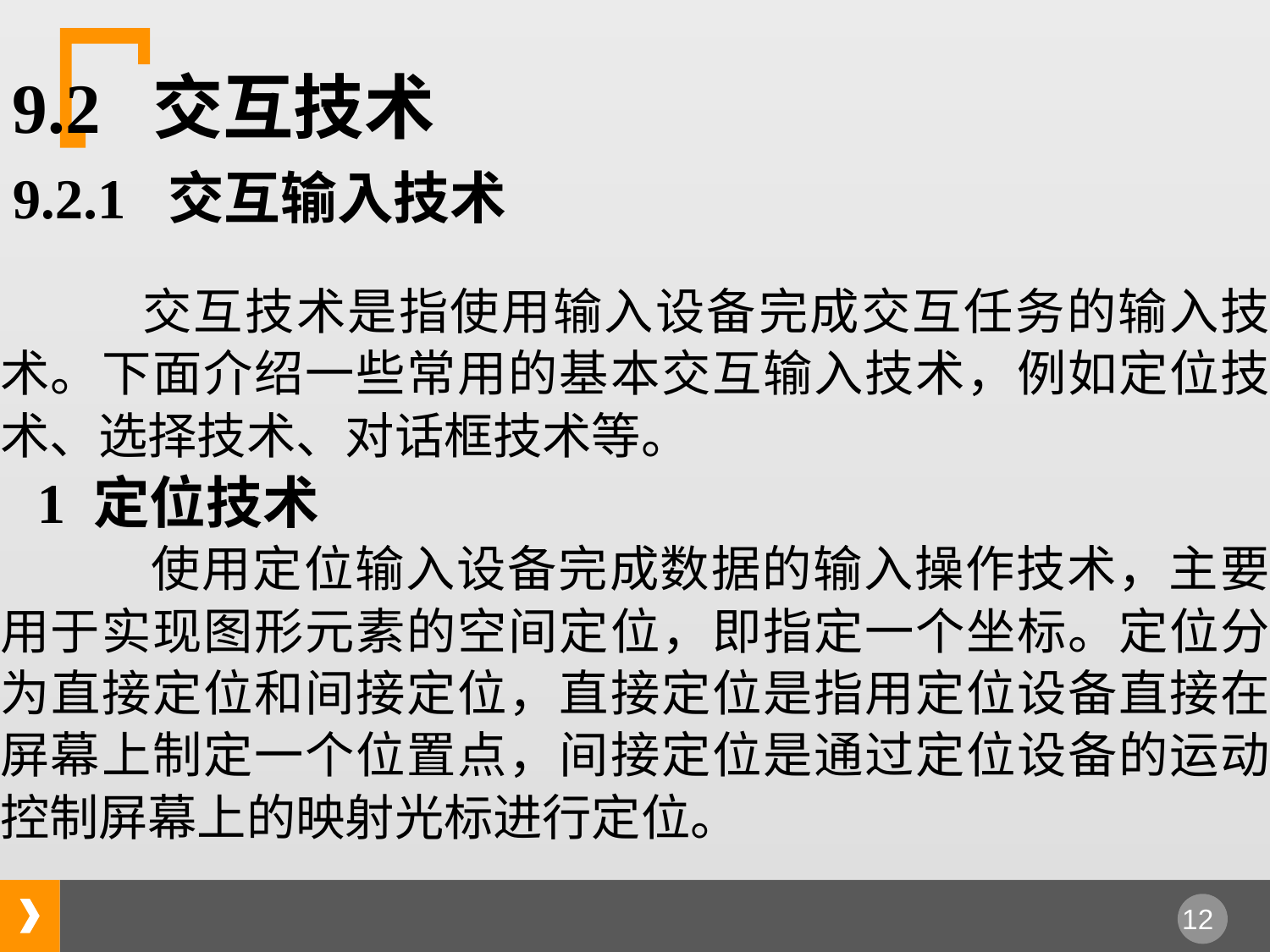

9.2  交互技术
9.2.1  交互输入技术
       交互技术是指使用输入设备完成交互任务的输入技术。下面介绍一些常用的基本交互输入技术，例如定位技术、选择技术、对话框技术等。
1 定位技术
        使用定位输入设备完成数据的输入操作技术，主要用于实现图形元素的空间定位，即指定一个坐标。定位分为直接定位和间接定位，直接定位是指用定位设备直接在屏幕上制定一个位置点，间接定位是通过定位设备的运动控制屏幕上的映射光标进行定位。